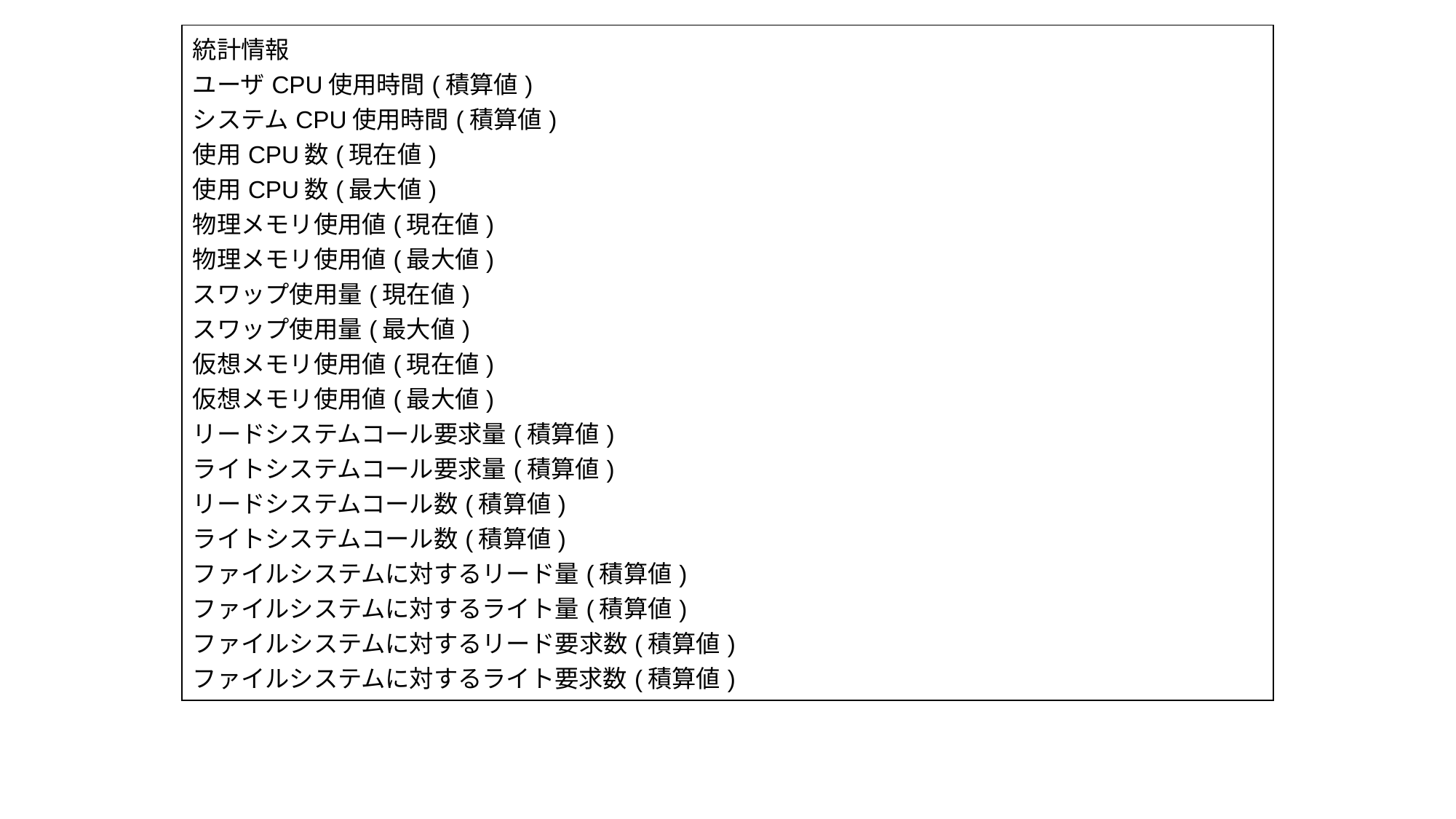

| 統計情報 ユーザCPU使用時間(積算値) システムCPU使用時間(積算値) 使用CPU数(現在値) 使用CPU数(最大値) 物理メモリ使用値(現在値) 物理メモリ使用値(最大値) スワップ使用量(現在値) スワップ使用量(最大値) 仮想メモリ使用値(現在値) 仮想メモリ使用値(最大値) リードシステムコール要求量(積算値) ライトシステムコール要求量(積算値) リードシステムコール数(積算値) ライトシステムコール数(積算値) ファイルシステムに対するリード量(積算値) ファイルシステムに対するライト量(積算値) ファイルシステムに対するリード要求数(積算値) ファイルシステムに対するライト要求数(積算値) |
| --- |